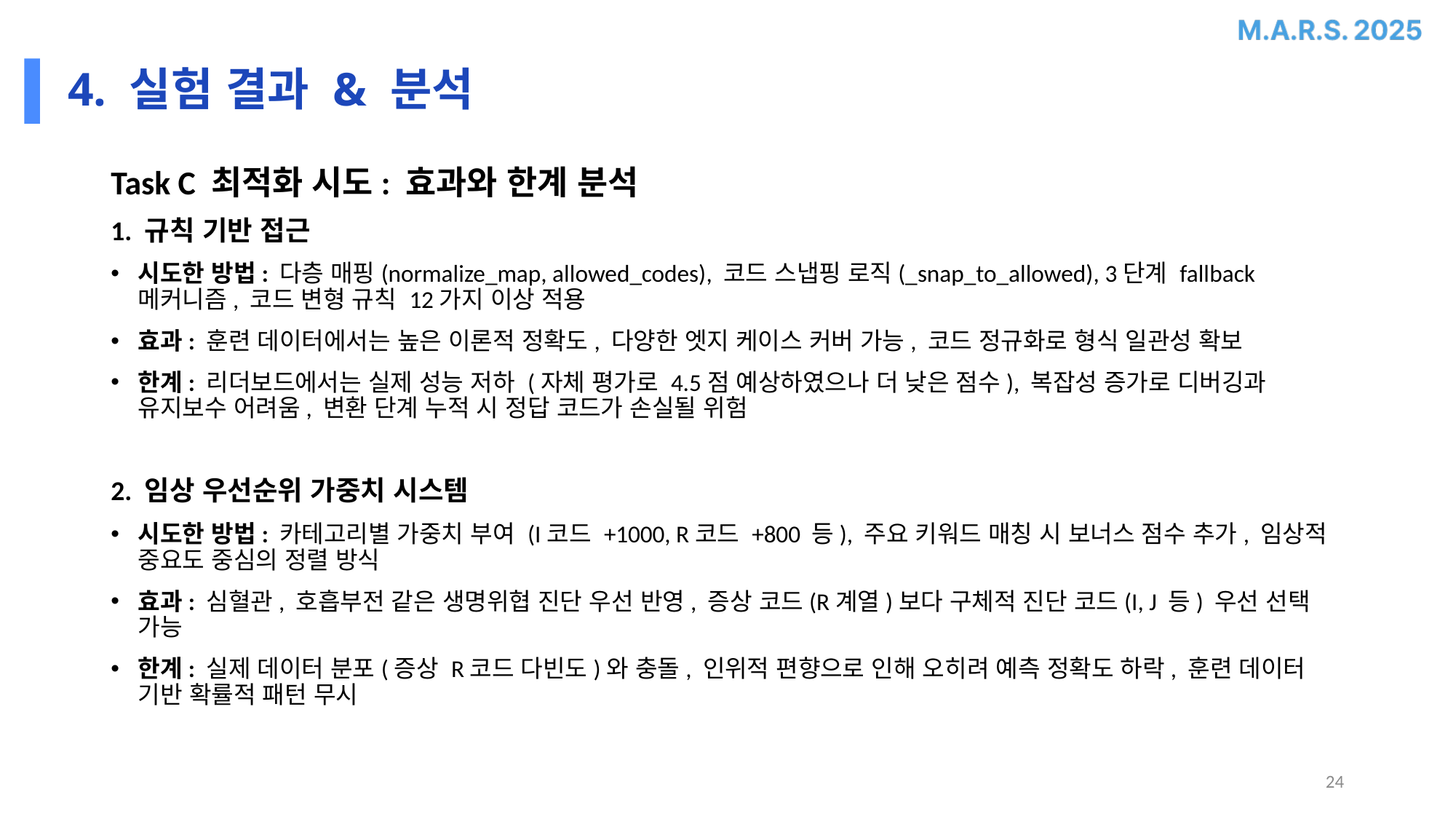

# 4. 실험 결과 & 분석
Task C 최적화 시도: 효과와 한계 분석
1. 규칙 기반 접근
시도한 방법: 다층 매핑(normalize_map, allowed_codes), 코드 스냅핑 로직(_snap_to_allowed), 3단계 fallback 메커니즘, 코드 변형 규칙 12가지 이상 적용
효과: 훈련 데이터에서는 높은 이론적 정확도, 다양한 엣지 케이스 커버 가능, 코드 정규화로 형식 일관성 확보
한계: 리더보드에서는 실제 성능 저하 (자체 평가로 4.5점 예상하였으나 더 낮은 점수), 복잡성 증가로 디버깅과 유지보수 어려움, 변환 단계 누적 시 정답 코드가 손실될 위험

2. 임상 우선순위 가중치 시스템
시도한 방법: 카테고리별 가중치 부여 (I코드 +1000, R코드 +800 등), 주요 키워드 매칭 시 보너스 점수 추가, 임상적 중요도 중심의 정렬 방식
효과: 심혈관, 호흡부전 같은 생명위협 진단 우선 반영, 증상 코드(R계열)보다 구체적 진단 코드(I, J 등) 우선 선택 가능
한계: 실제 데이터 분포(증상 R코드 다빈도)와 충돌, 인위적 편향으로 인해 오히려 예측 정확도 하락, 훈련 데이터 기반 확률적 패턴 무시

24